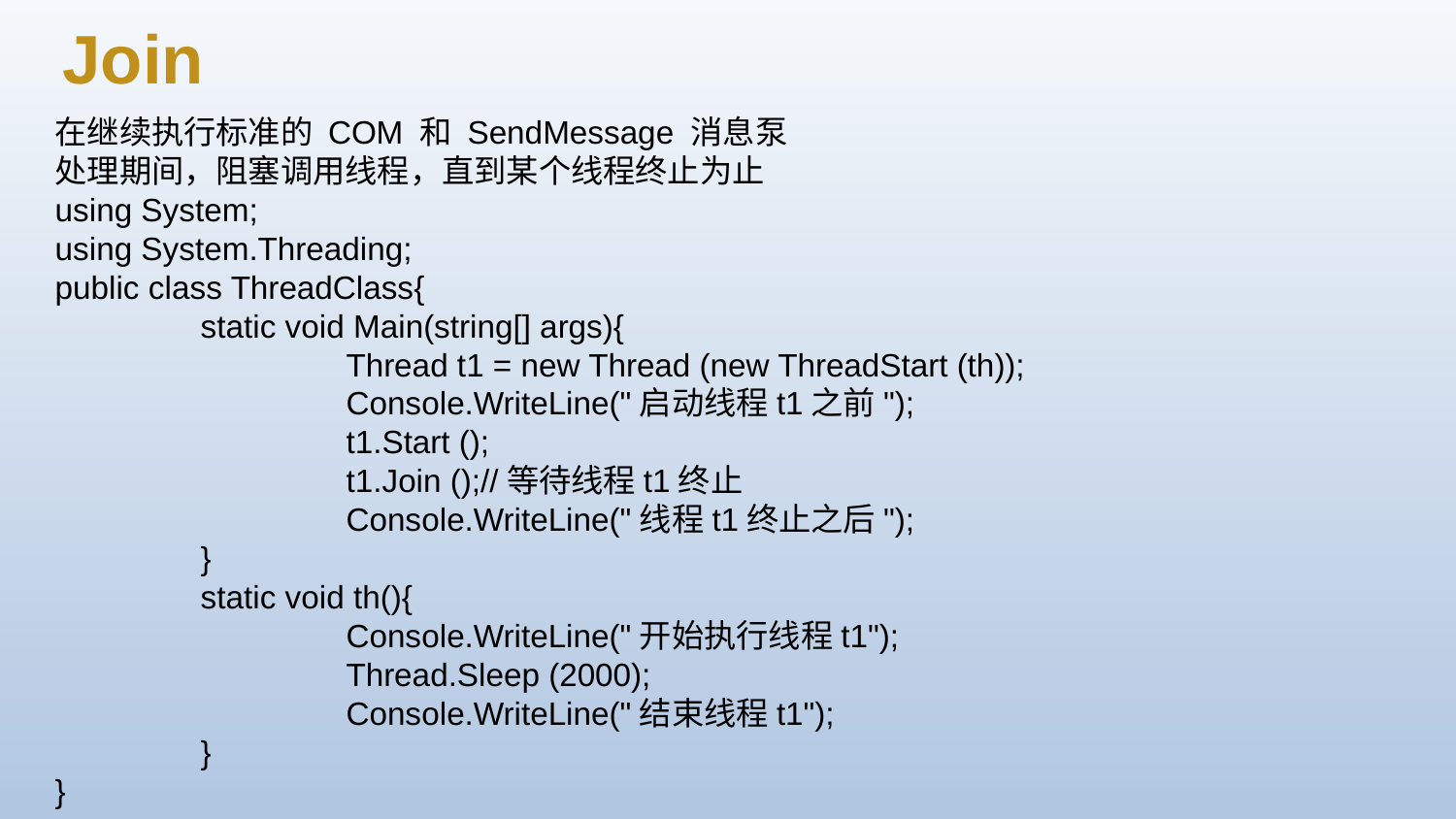

Join
在继续执行标准的 COM 和 SendMessage 消息泵
处理期间，阻塞调用线程，直到某个线程终止为止
using System;
using System.Threading;
public class ThreadClass{
	static void Main(string[] args){
		Thread t1 = new Thread (new ThreadStart (th));
		Console.WriteLine("启动线程t1之前");
		t1.Start ();
		t1.Join ();//等待线程t1终止
		Console.WriteLine("线程t1终止之后");
	}
	static void th(){
		Console.WriteLine("开始执行线程t1");
		Thread.Sleep (2000);
		Console.WriteLine("结束线程t1");
	}
}